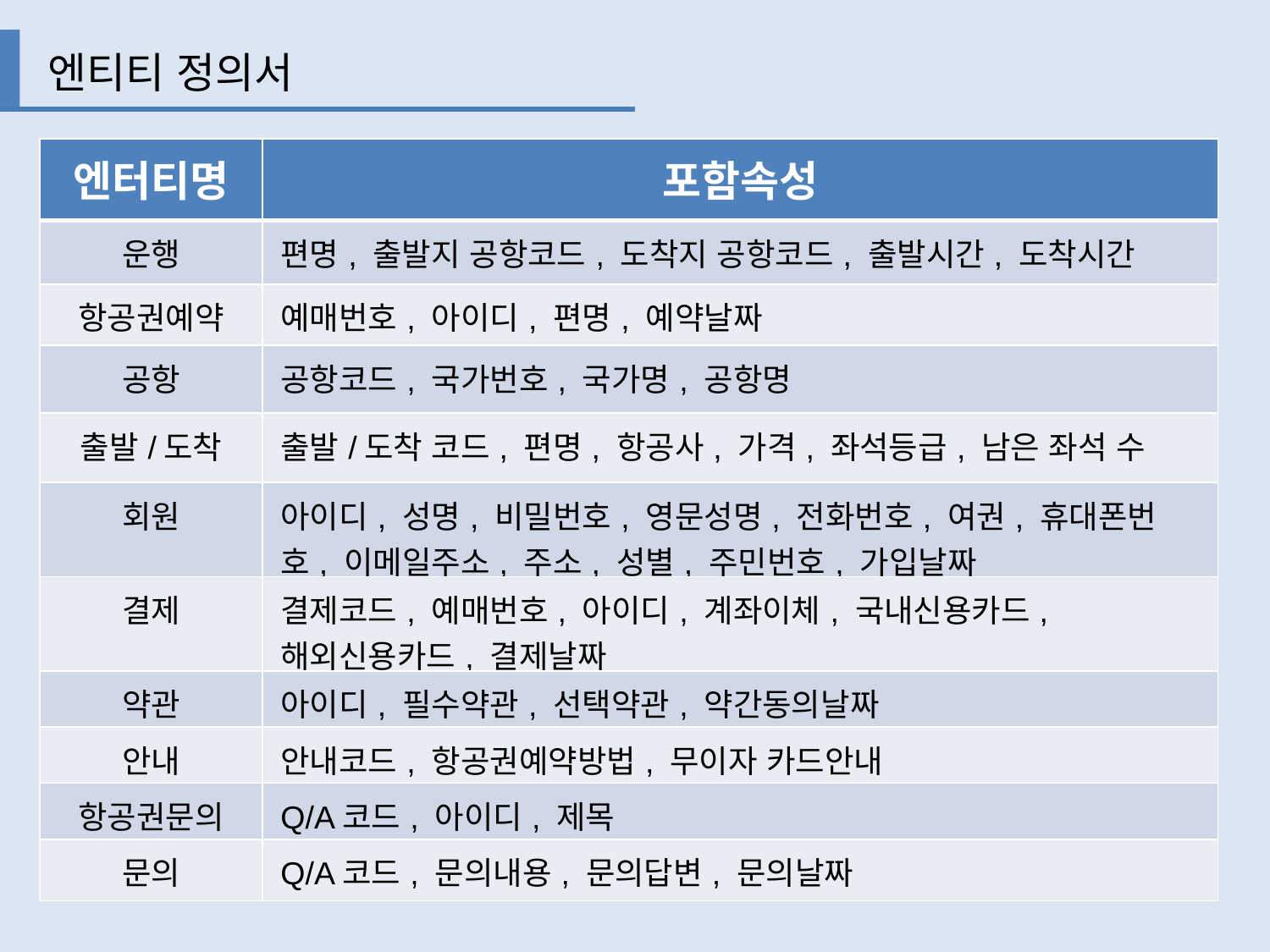

엔티티 정의서
| 엔터티명 | 포함속성 |
| --- | --- |
| 운행 | 편명, 출발지 공항코드, 도착지 공항코드, 출발시간, 도착시간 |
| 항공권예약 | 예매번호, 아이디, 편명, 예약날짜 |
| 공항 | 공항코드, 국가번호, 국가명, 공항명 |
| 출발/도착 | 출발/도착 코드, 편명, 항공사, 가격, 좌석등급, 남은 좌석 수 |
| 회원 | 아이디, 성명, 비밀번호, 영문성명, 전화번호, 여권, 휴대폰번호, 이메일주소, 주소, 성별, 주민번호, 가입날짜 |
| 결제 | 결제코드, 예매번호, 아이디, 계좌이체, 국내신용카드, 해외신용카드, 결제날짜 |
| 약관 | 아이디, 필수약관, 선택약관, 약간동의날짜 |
| 안내 | 안내코드, 항공권예약방법, 무이자 카드안내 |
| 항공권문의 | Q/A코드, 아이디, 제목 |
| 문의 | Q/A코드, 문의내용, 문의답변, 문의날짜 |